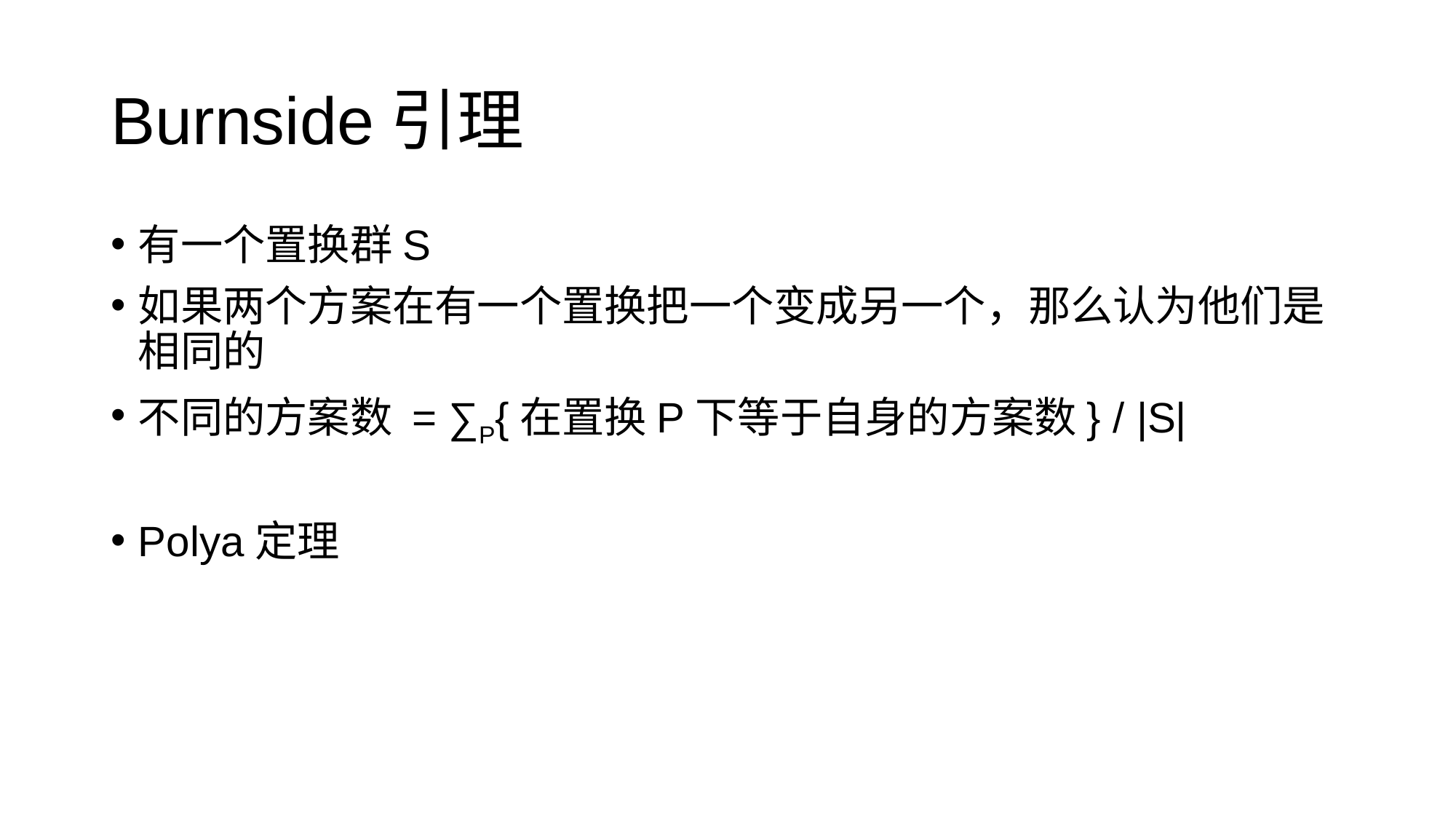

# Burnside引理
有一个置换群S
如果两个方案在有一个置换把一个变成另一个，那么认为他们是相同的
不同的方案数 = ∑P{在置换P下等于自身的方案数} / |S|

Polya定理